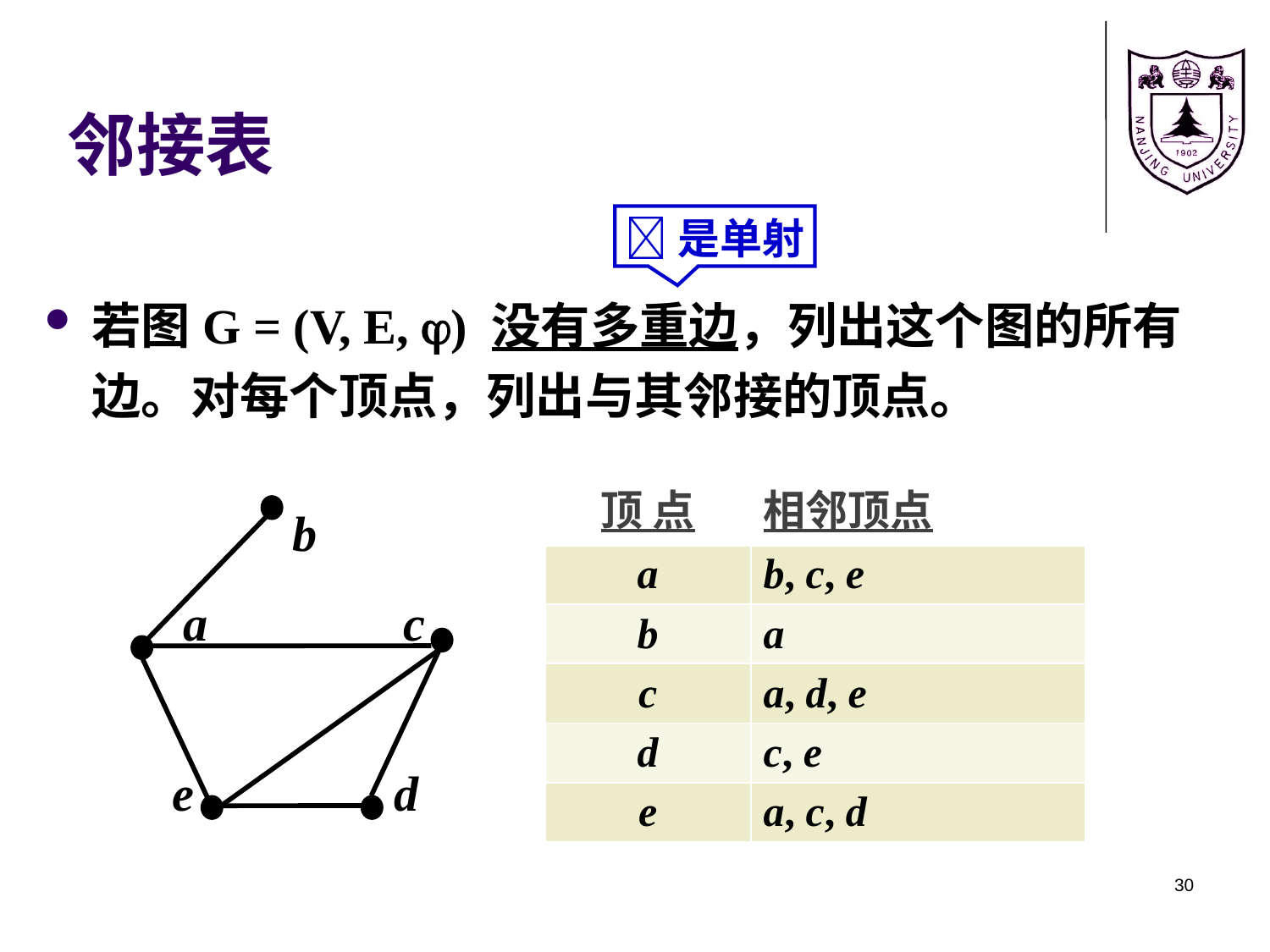

# 邻接表
ϕ是单射
若图G = (V, E, ϕ) 没有多重边，列出这个图的所有边。对每个顶点，列出与其邻接的顶点。
| 顶 点 | 相邻顶点 |
| --- | --- |
| a | b, c, e |
| b | a |
| c | a, d, e |
| d | c, e |
| e | a, c, d |

b

c
a

e
d

30